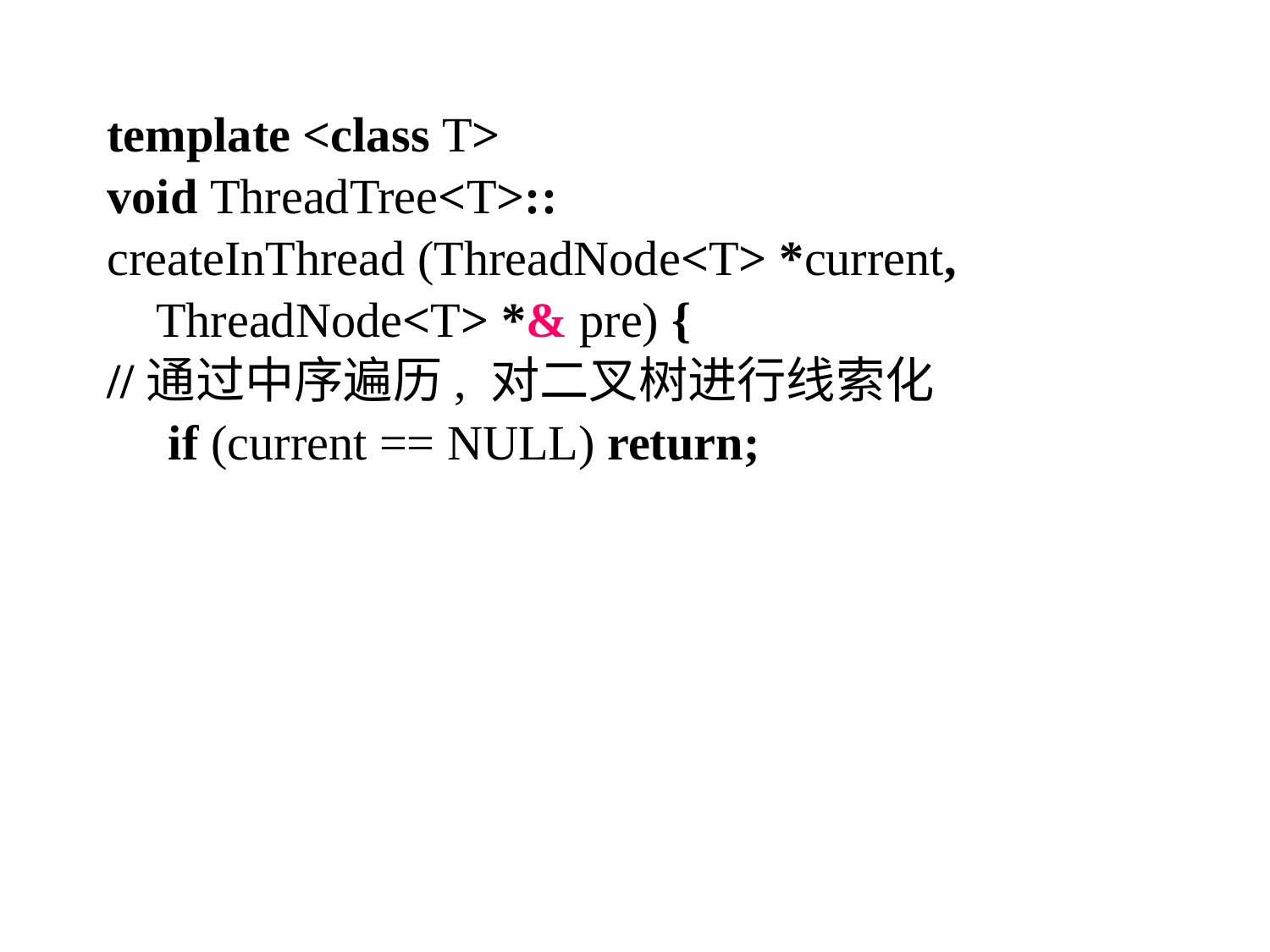

template <class T>
void ThreadTree<T>::
createInThread (ThreadNode<T> *current,
    ThreadNode<T> *& pre) {
//通过中序遍历, 对二叉树进行线索化
     if (current == NULL) return;